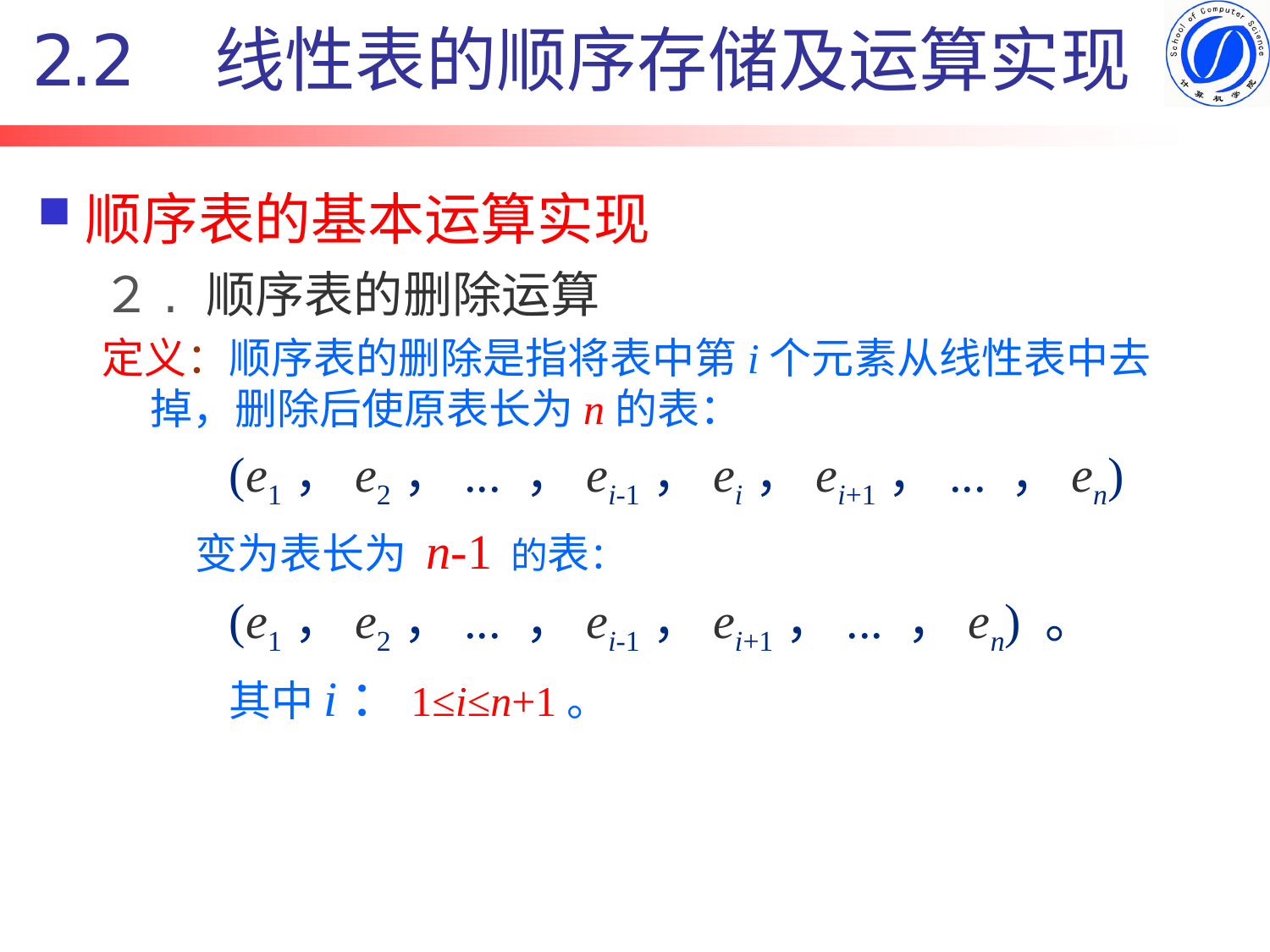

2.2   线性表的顺序存储及运算实现
# 顺序表的基本运算实现
２. 顺序表的删除运算
定义：顺序表的删除是指将表中第i个元素从线性表中去掉，删除后使原表长为n的表：
(e1，e2，... ，ei-1，ei，ei+1，... ，en)
  变为表长为 n-1 的表：
(e1，e2，... ，ei-1，ei+1，... ，en) 。
其中i：1≤i≤n+1。